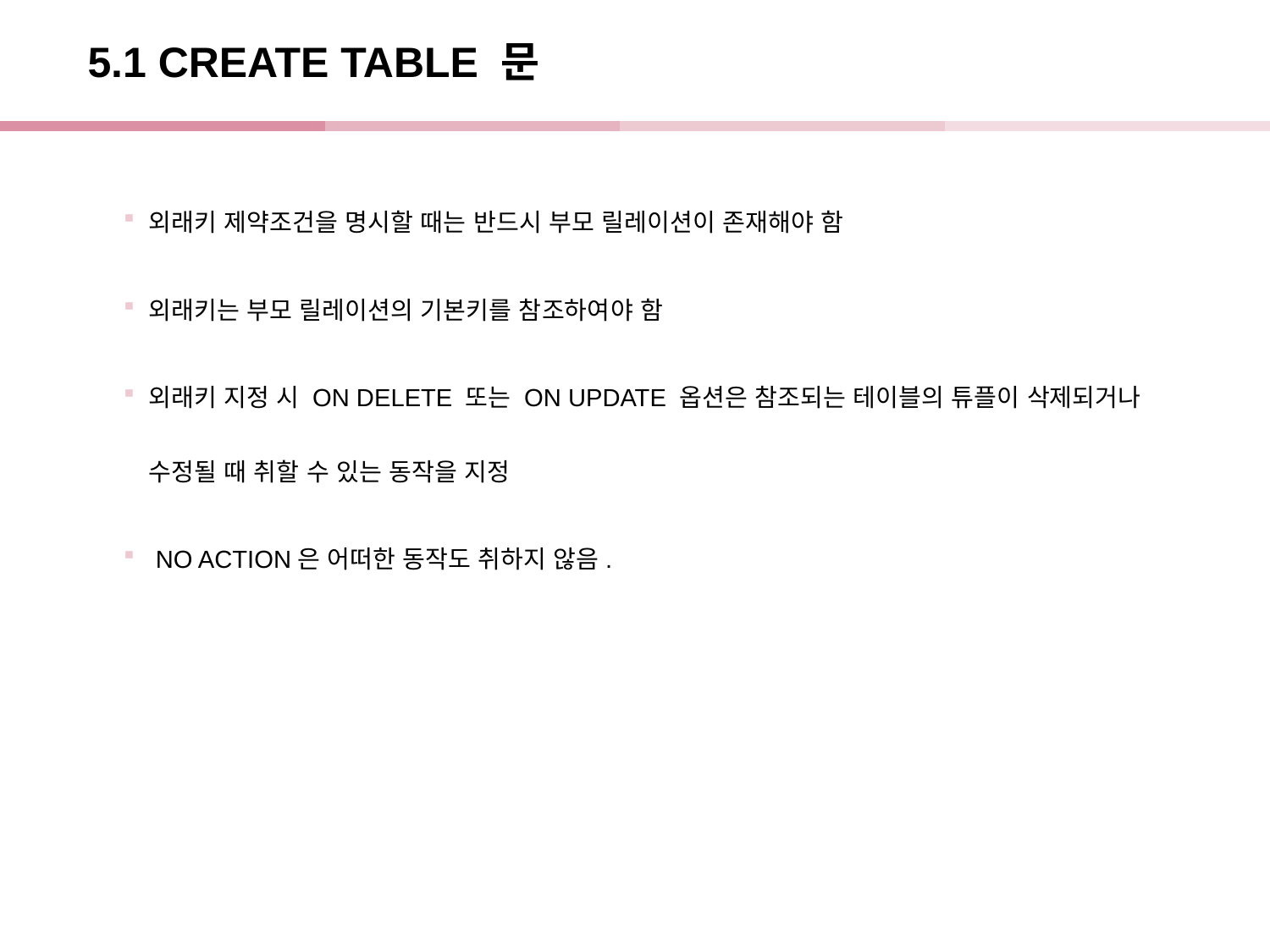

# 5.1 CREATE TABLE 문
외래키 제약조건을 명시할 때는 반드시 부모 릴레이션이 존재해야 함
외래키는 부모 릴레이션의 기본키를 참조하여야 함
외래키 지정 시 ON DELETE 또는 ON UPDATE 옵션은 참조되는 테이블의 튜플이 삭제되거나 수정될 때 취할 수 있는 동작을 지정
 NO ACTION은 어떠한 동작도 취하지 않음.